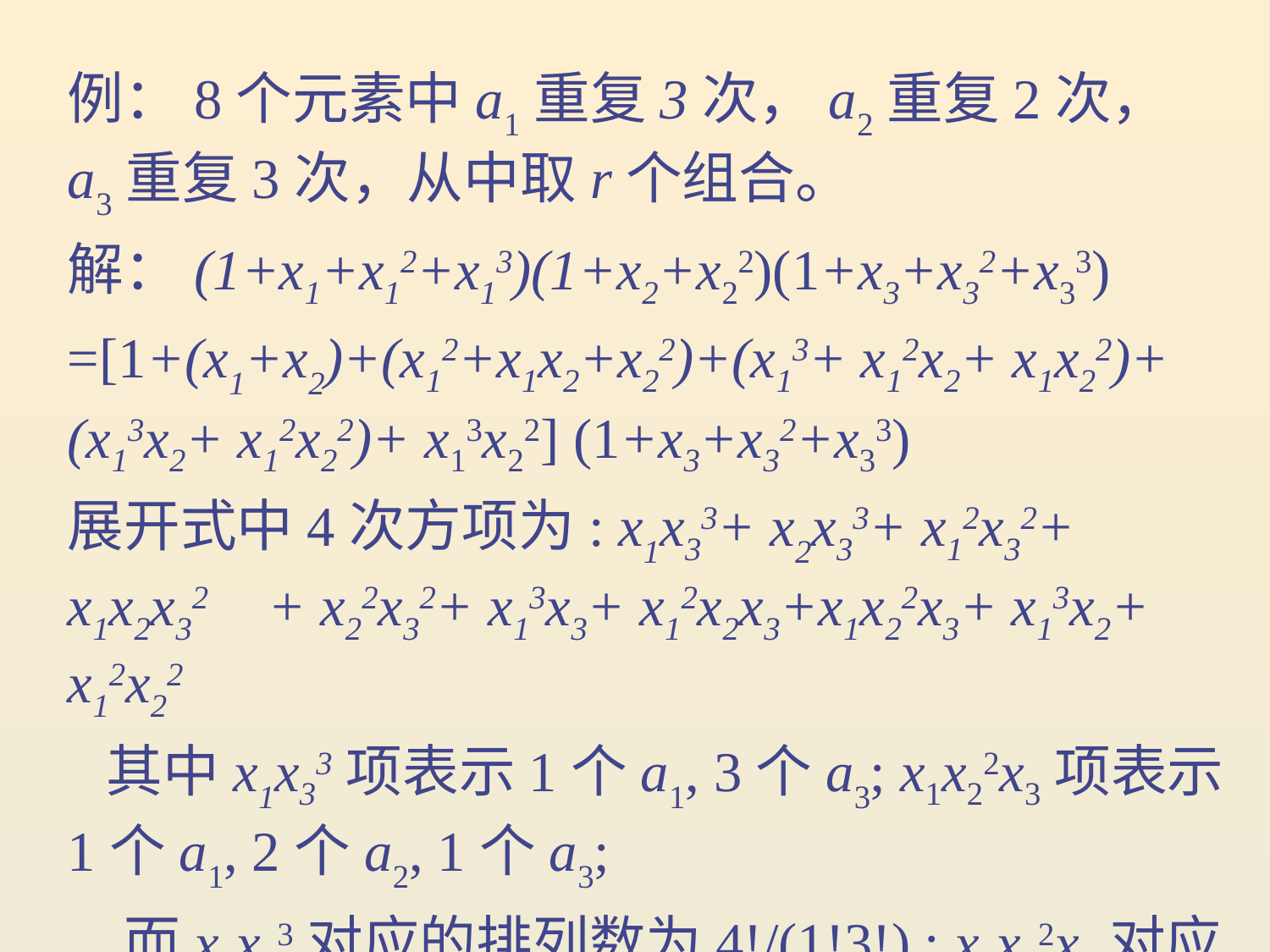

例：8个元素中a1重复3次，a2重复2次， a3重复3次，从中取r个组合。
解：(1+x1+x12+x13)(1+x2+x22)(1+x3+x32+x33)
=[1+(x1+x2)+(x12+x1x2+x22)+(x13+ x12x2+ x1x22)+ (x13x2+ x12x22)+ x13x22] (1+x3+x32+x33)
展开式中4次方项为: x1x33+ x2x33+ x12x32+ x1x2x32　+ x22x32+ x13x3+ x12x2x3+x1x22x3+ x13x2+ x12x22
  其中x1x33项表示1个a1, 3个a3; x1x22x3项表示1个a1, 2个a2, 1个a3;
　而x1x33对应的排列数为4!/(1!3!) ; x1x22x3对应的排列数为4!/(1!2!1!).